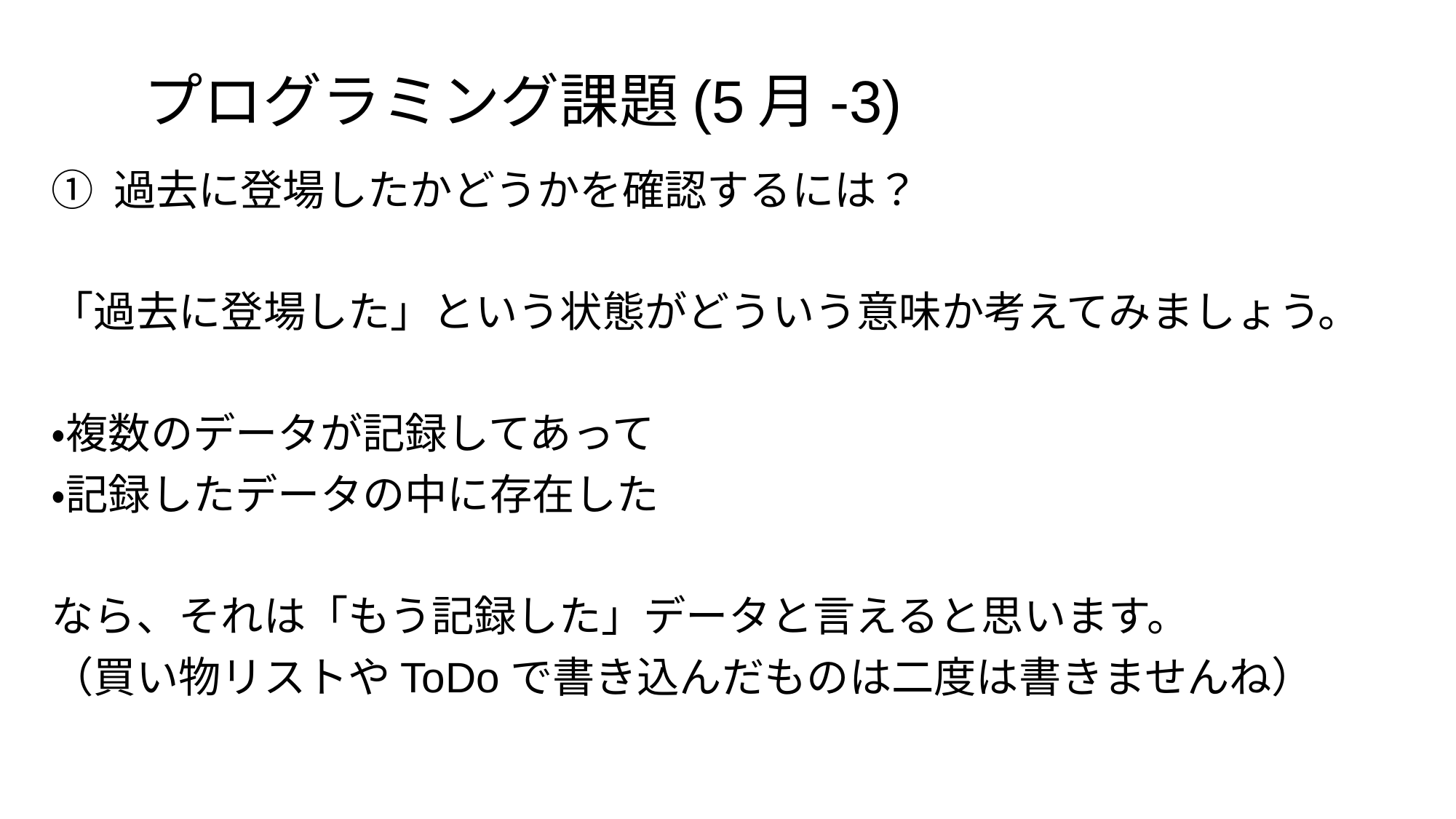

# プログラミング課題(5月-3)
① 過去に登場したかどうかを確認するには？

「過去に登場した」という状態がどういう意味か考えてみましょう。

・複数のデータが記録してあって
・記録したデータの中に存在した

なら、それは「もう記録した」データと言えると思います。
（買い物リストやToDoで書き込んだものは二度は書きませんね）